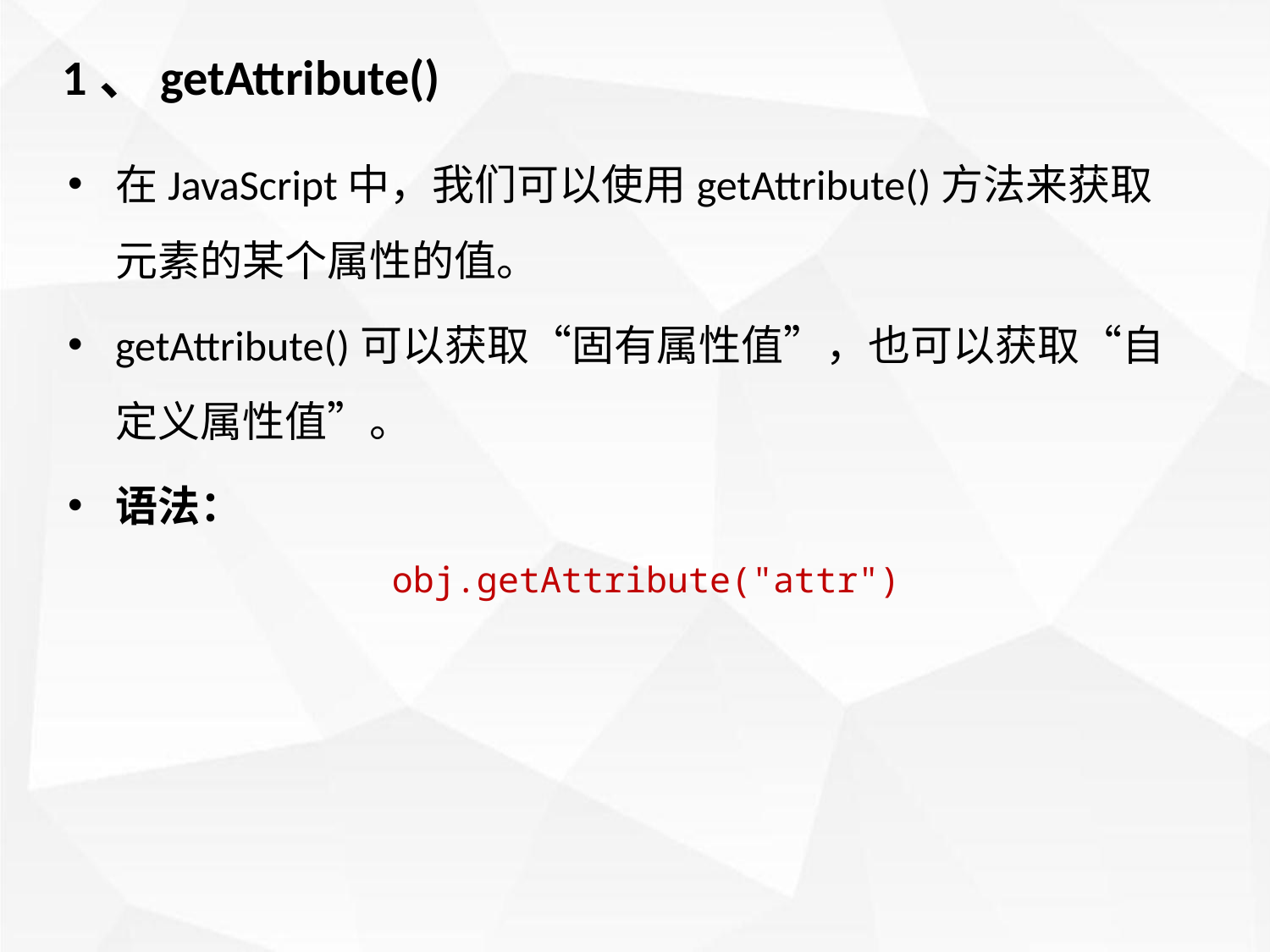

1、getAttribute()
在JavaScript中，我们可以使用getAttribute()方法来获取元素的某个属性的值。
getAttribute()可以获取“固有属性值”，也可以获取“自定义属性值”。
语法：
obj.getAttribute("attr")